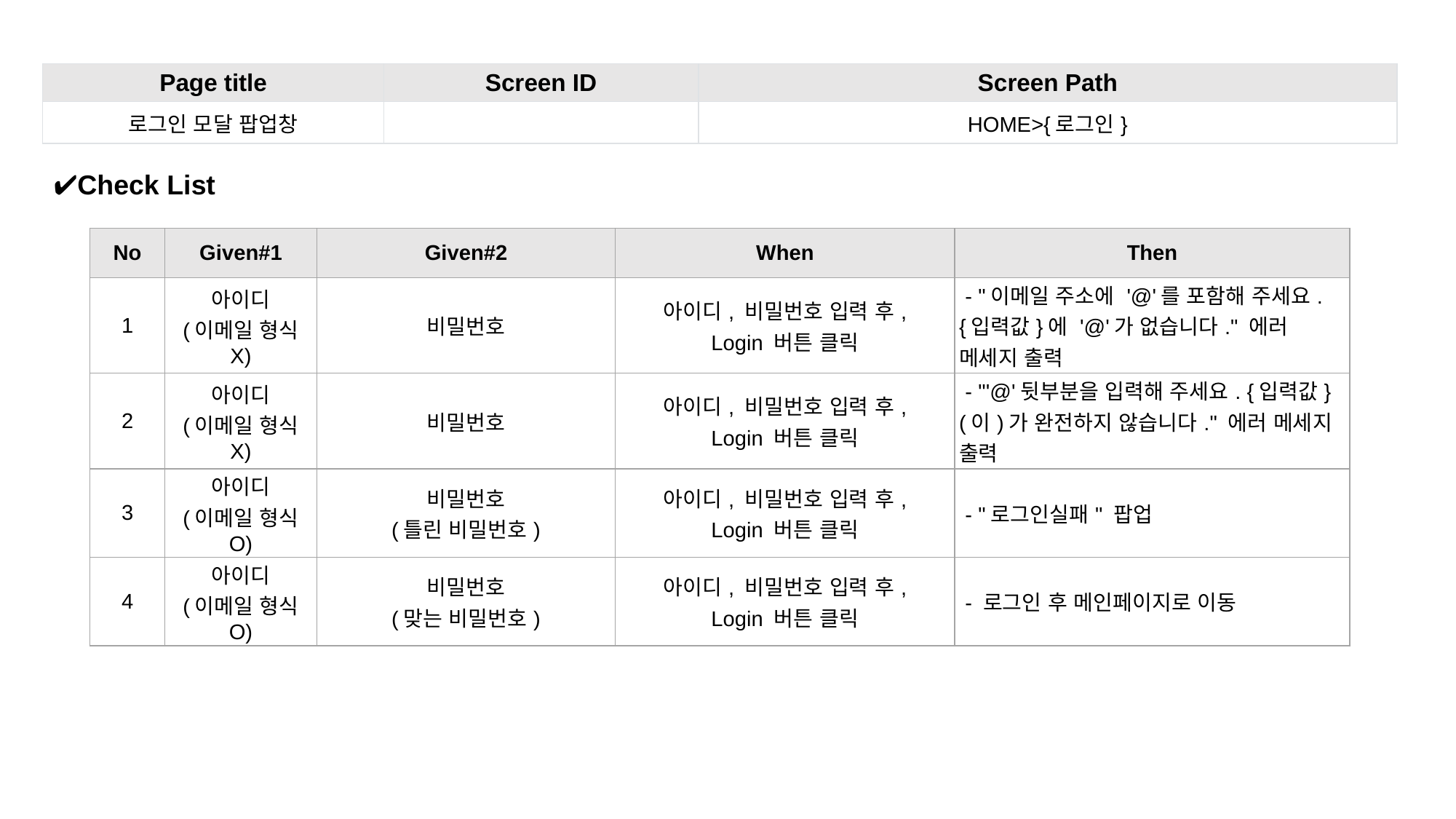

| Page title | Screen ID | Screen Path |
| --- | --- | --- |
| 로그인 모달 팝업창 |  | HOME>{로그인} |
✔Check List

| No | Given#1 | Given#2 | When | Then |
| --- | --- | --- | --- | --- |
| 1 | 아이디 (이메일 형식 X) | 비밀번호 | 아이디, 비밀번호 입력 후, Login 버튼 클릭 | - "이메일 주소에 '@'를 포함해 주세요. {입력값}에 '@'가 없습니다." 에러 메세지 출력 |
| 2 | 아이디 (이메일 형식 X) | 비밀번호 | 아이디, 비밀번호 입력 후, Login 버튼 클릭 | - "'@'뒷부분을 입력해 주세요. {입력값}(이)가 완전하지 않습니다." 에러 메세지 출력 |
| 3 | 아이디 (이메일 형식 O) | 비밀번호 (틀린 비밀번호) | 아이디, 비밀번호 입력 후, Login 버튼 클릭 | - "로그인실패" 팝업 |
| 4 | 아이디 (이메일 형식 O) | 비밀번호 (맞는 비밀번호) | 아이디, 비밀번호 입력 후, Login 버튼 클릭 | - 로그인 후 메인페이지로 이동 |